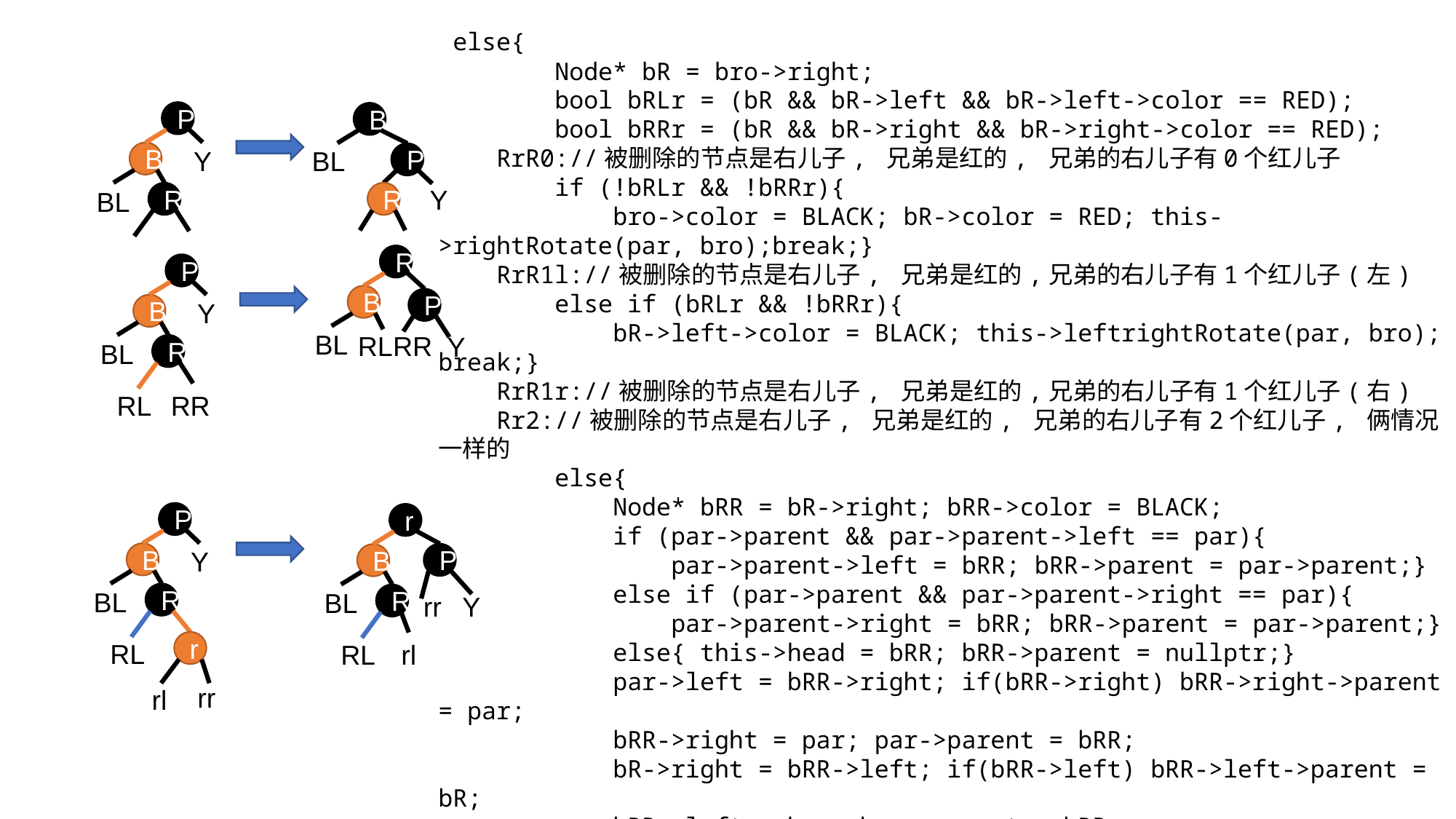

else{
        Node* bR = bro->right;
        bool bRLr = (bR && bR->left && bR->left->color == RED);
        bool bRRr = (bR && bR->right && bR->right->color == RED);
    RrR0://被删除的节点是右儿子, 兄弟是红的, 兄弟的右儿子有0个红儿子
        if (!bRLr && !bRRr){
            bro->color = BLACK; bR->color = RED; this->rightRotate(par, bro);break;}
    RrR1l://被删除的节点是右儿子, 兄弟是红的,兄弟的右儿子有1个红儿子(左)
        else if (bRLr && !bRRr){
            bR->left->color = BLACK; this->leftrightRotate(par, bro); break;}
    RrR1r://被删除的节点是右儿子, 兄弟是红的,兄弟的右儿子有1个红儿子(右)
    Rr2://被删除的节点是右儿子, 兄弟是红的, 兄弟的右儿子有2个红儿子, 俩情况一样的
        else{
            Node* bRR = bR->right; bRR->color = BLACK;
            if (par->parent && par->parent->left == par){
                par->parent->left = bRR; bRR->parent = par->parent;}
            else if (par->parent && par->parent->right == par){
                par->parent->right = bRR; bRR->parent = par->parent;}
            else{ this->head = bRR; bRR->parent = nullptr;}
            par->left = bRR->right; if(bRR->right) bRR->right->parent = par;
            bRR->right = par; par->parent = bRR;
            bR->right = bRR->left; if(bRR->left) bRR->left->parent = bR;
            bRR->left = bro; bro->parent = bRR;
            break;
        }
}
P
B
Y
BL
R
B
P
Y
BL
R

R
B
Y
BL
P
RL
RR
P
B
Y
BL
R
RL
RR

P
B
Y
BL
R
RL
r
rr
rl
r
B
Y
BL
R
RL
P
rr
rl